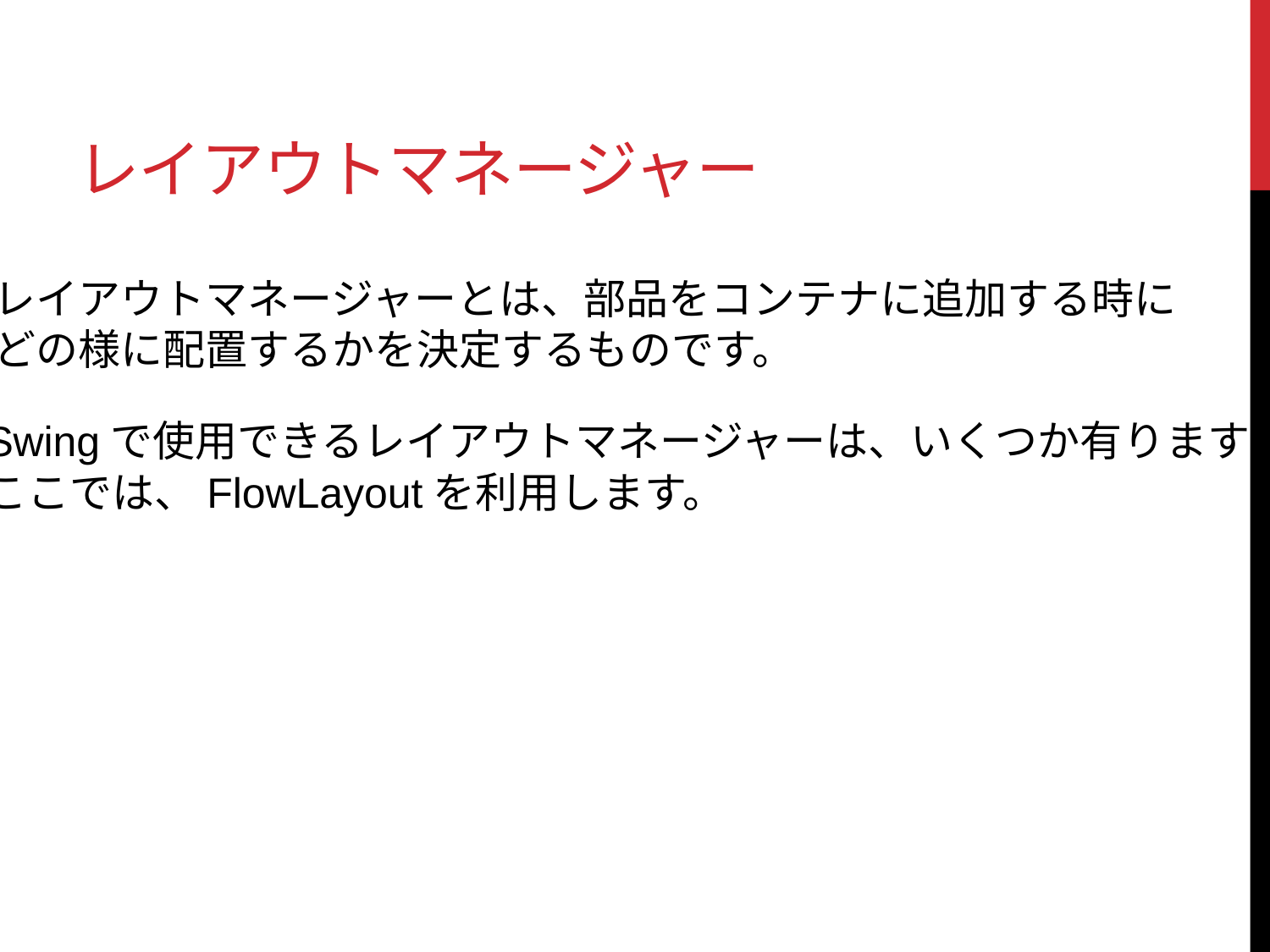

# レイアウトマネージャー
レイアウトマネージャーとは、部品をコンテナに追加する時に
どの様に配置するかを決定するものです。
Swingで使用できるレイアウトマネージャーは、いくつか有りますが
ここでは、FlowLayoutを利用します。